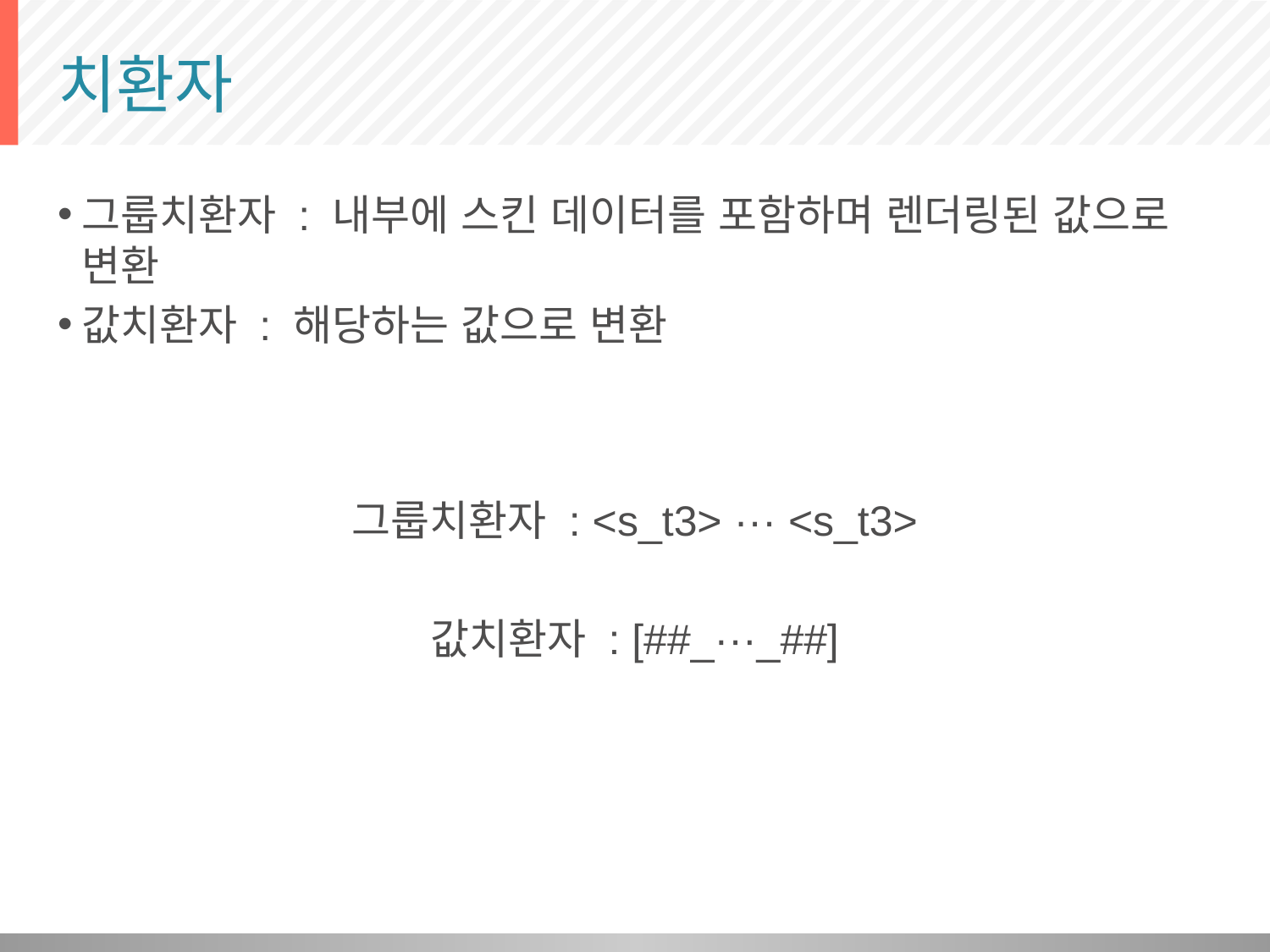

# 치환자
그룹치환자 : 내부에 스킨 데이터를 포함하며 렌더링된 값으로 변환
값치환자 : 해당하는 값으로 변환
그룹치환자 : <s_t3> ··· <s_t3>

값치환자 : [##_···_##]